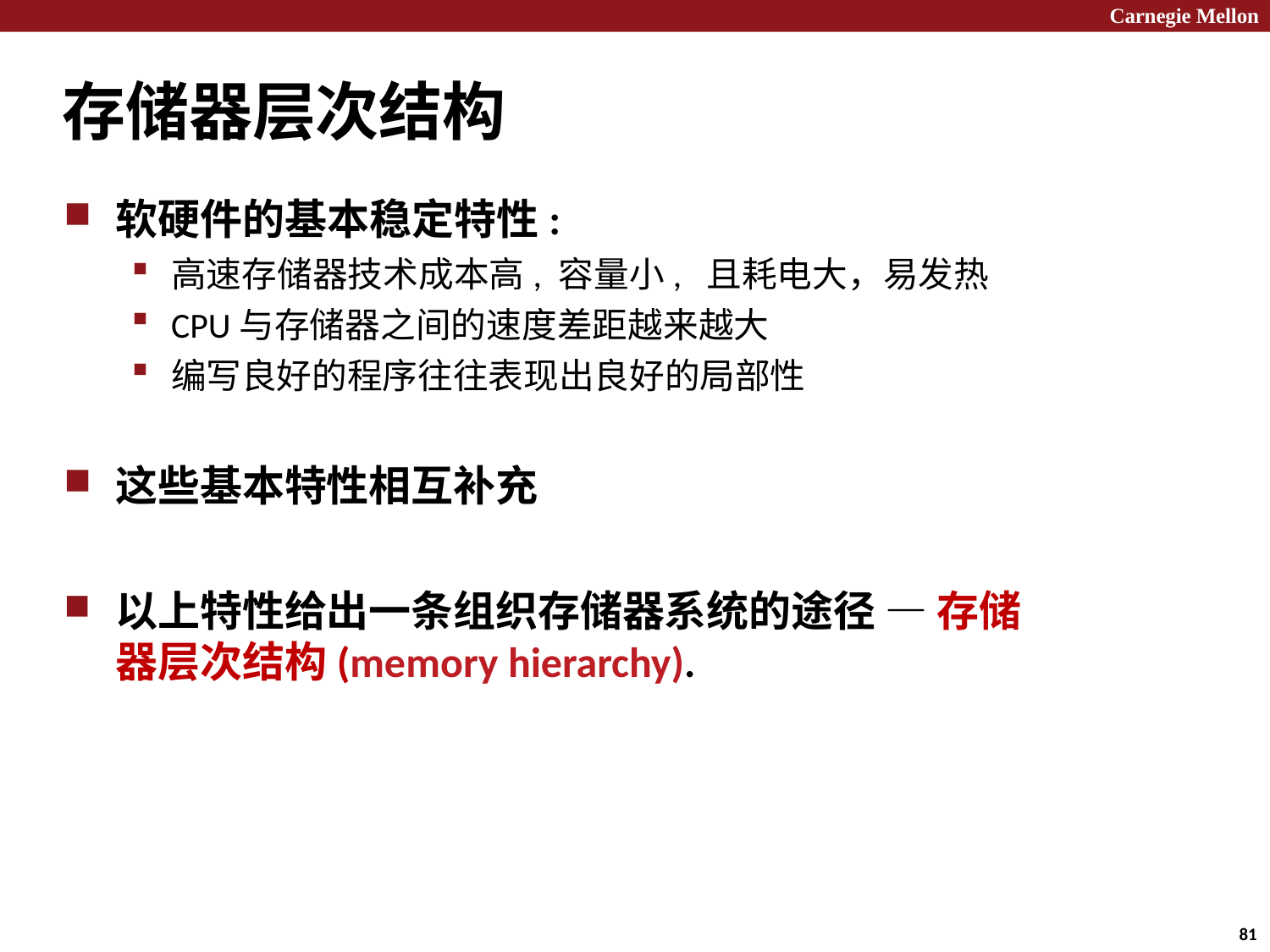

Carnegie Mellon
# 存储器层次结构
软硬件的基本稳定特性:
高速存储器技术成本高, 容量小,  且耗电大，易发热
CPU与存储器之间的速度差距越来越大
编写良好的程序往往表现出良好的局部性

这些基本特性相互补充

以上特性给出一条组织存储器系统的途径 — 存储器层次结构(memory hierarchy).
81